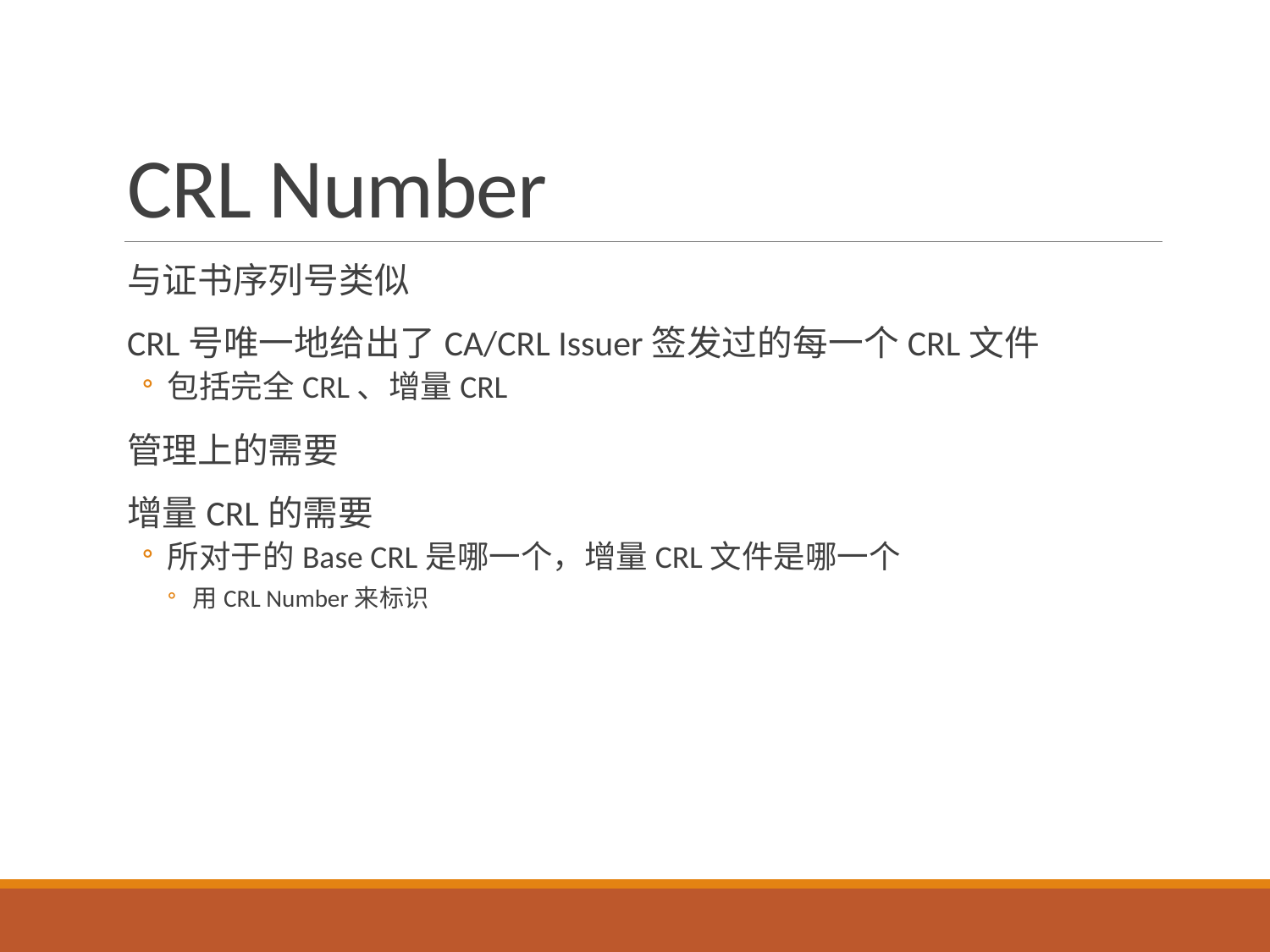

# CRL Number
与证书序列号类似
CRL号唯一地给出了CA/CRL Issuer签发过的每一个CRL文件
包括完全CRL、增量CRL
管理上的需要
增量CRL的需要
所对于的Base CRL是哪一个，增量CRL文件是哪一个
用CRL Number来标识
64